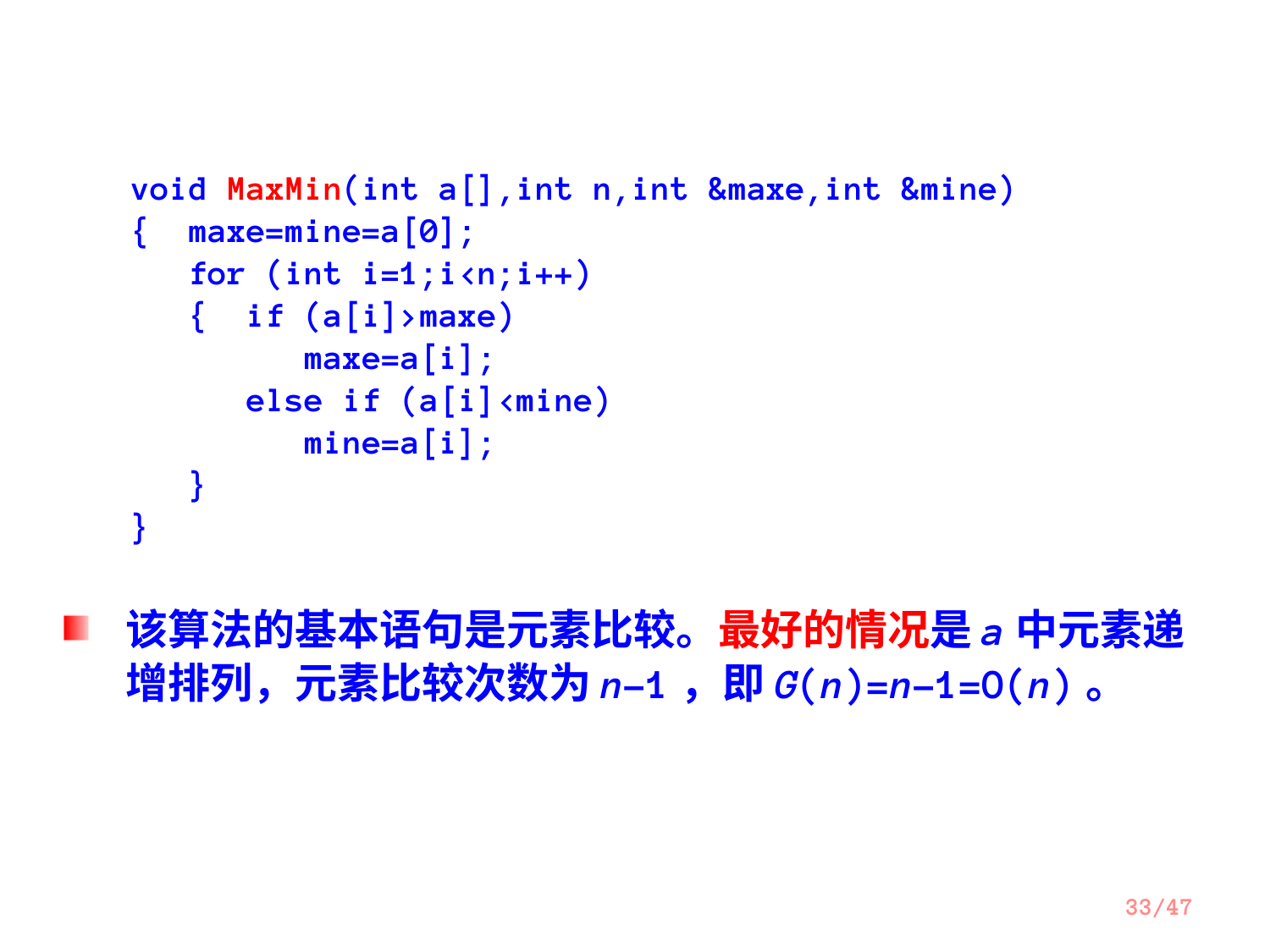

void MaxMin(int a[],int n,int &maxe,int &mine)
{  maxe=mine=a[0];
   for (int i=1;i<n;i++)
   {  if (a[i]>maxe)
         maxe=a[i];
      else if (a[i]<mine)
         mine=a[i];
   }
}
该算法的基本语句是元素比较。最好的情况是a中元素递增排列，元素比较次数为n-1，即G(n)=n-1=O(n)。
33/47